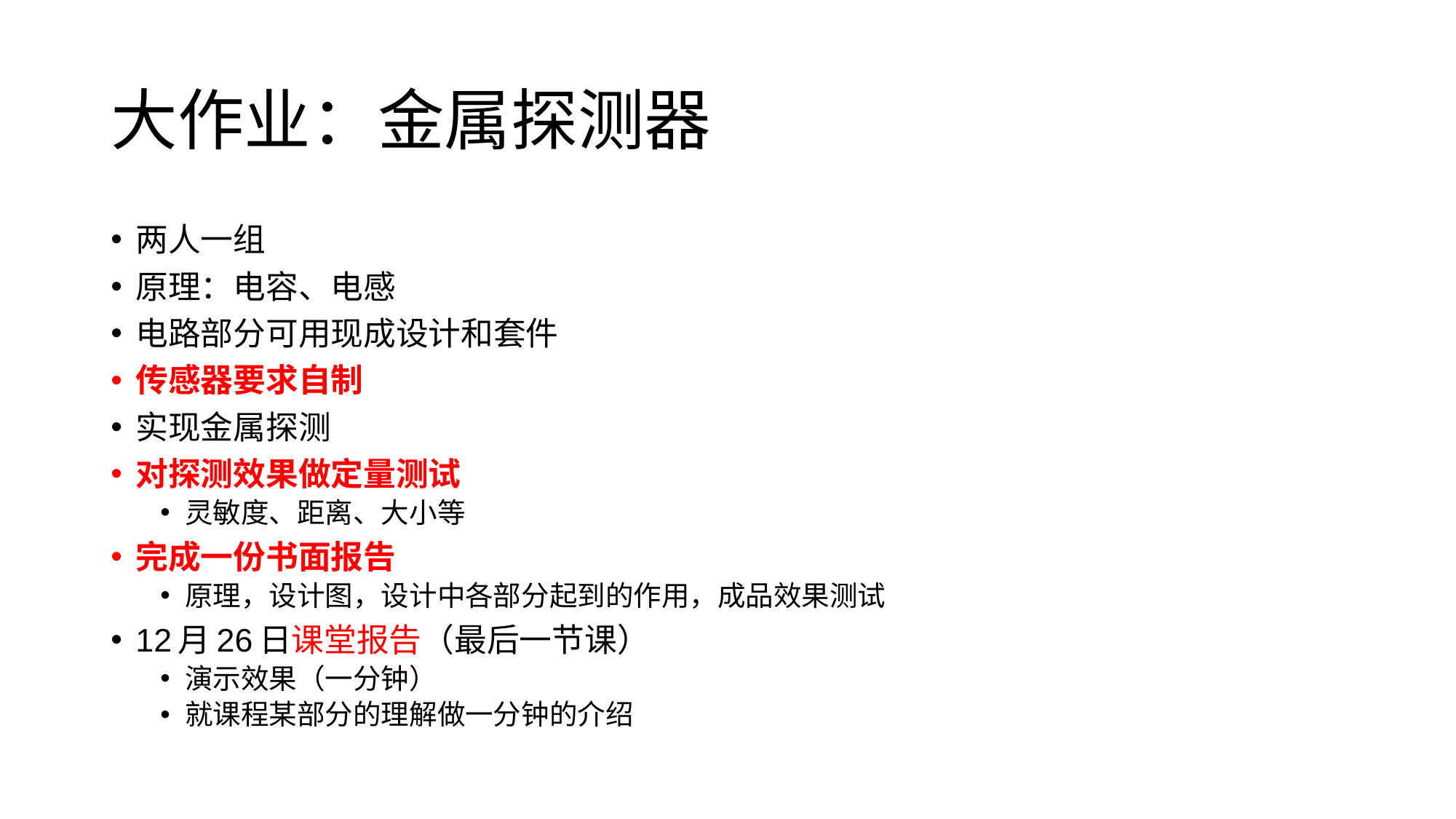

# 大作业：金属探测器
两人一组
原理：电容、电感
电路部分可用现成设计和套件
传感器要求自制
实现金属探测
对探测效果做定量测试
灵敏度、距离、大小等
完成一份书面报告
原理，设计图，设计中各部分起到的作用，成品效果测试
12月26日课堂报告（最后一节课）
演示效果（一分钟）
就课程某部分的理解做一分钟的介绍